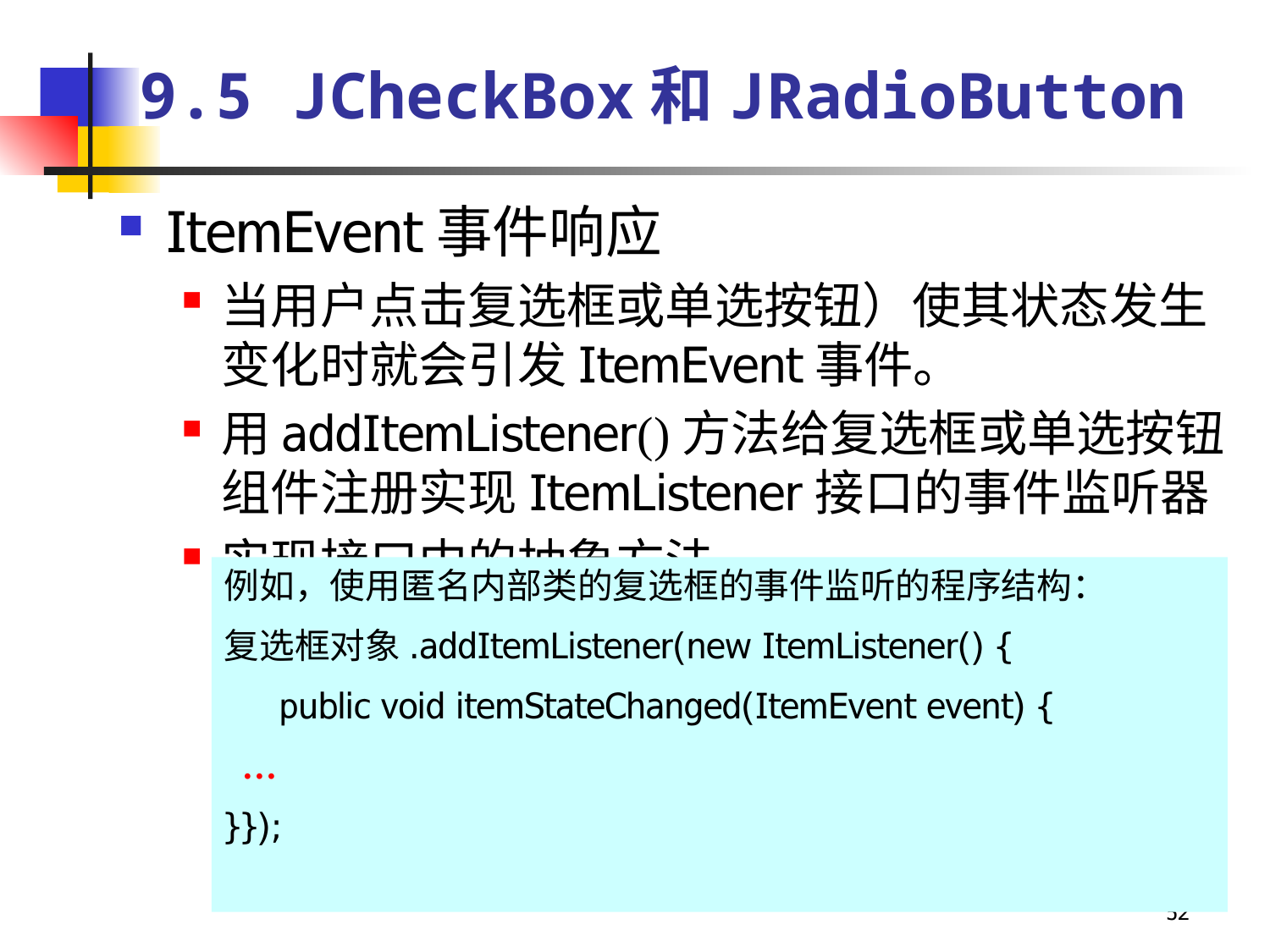

# 9.5 JCheckBox和JRadioButton
ItemEvent事件响应
当用户点击复选框或单选按钮）使其状态发生变化时就会引发ItemEvent事件。
用addItemListener()方法给复选框或单选按钮组件注册实现ItemListener接口的事件监听器
实现接口中的抽象方法.
void itemStateChanged(ItemEvent event)
例如，使用匿名内部类的复选框的事件监听的程序结构：
复选框对象.addItemListener(new ItemListener() {
     public void itemStateChanged(ItemEvent event) {
  …
}});